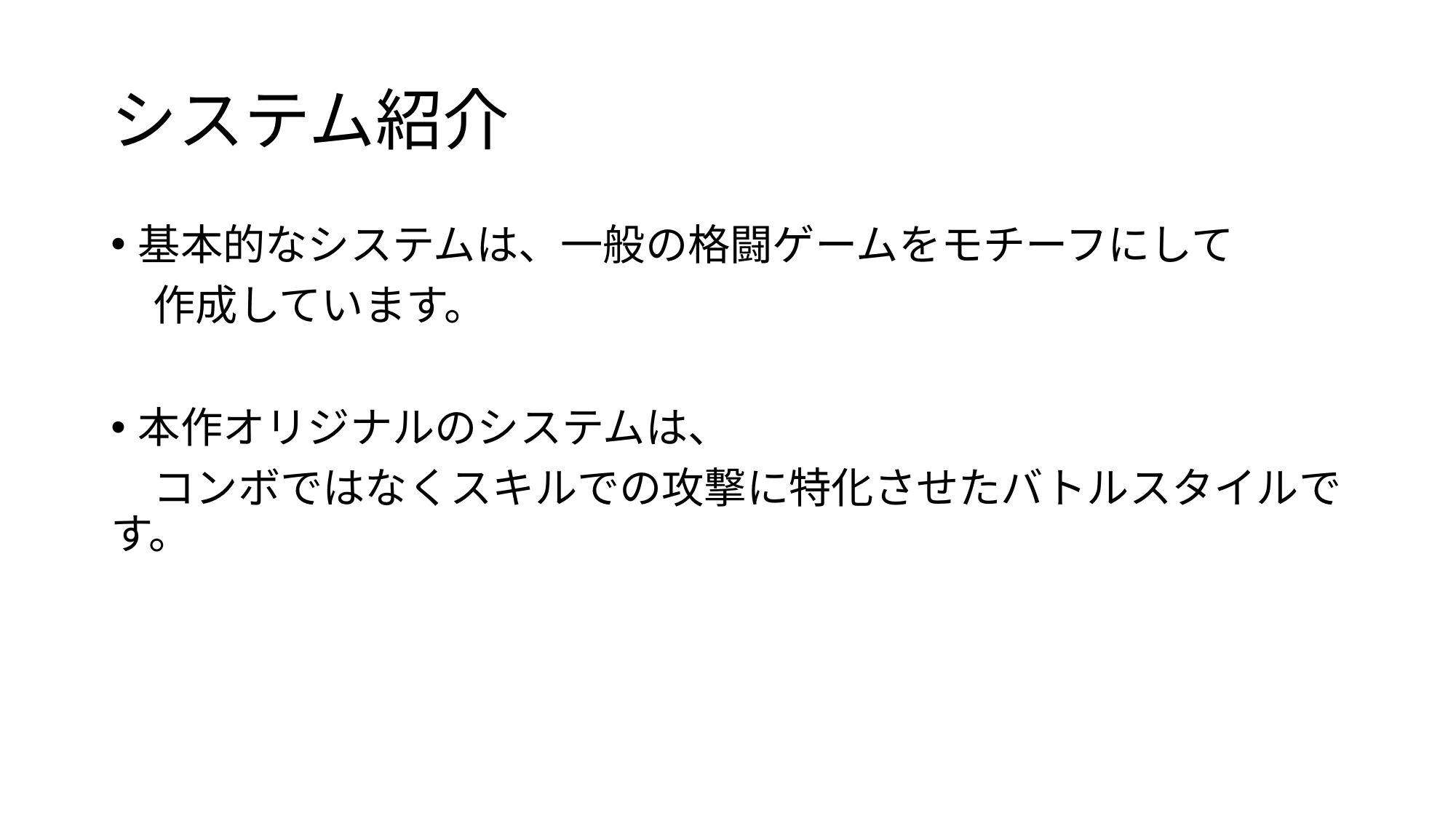

# システム紹介
基本的なシステムは、一般の格闘ゲームをモチーフにして
　作成しています。

本作オリジナルのシステムは、
　コンボではなくスキルでの攻撃に特化させたバトルスタイルです。